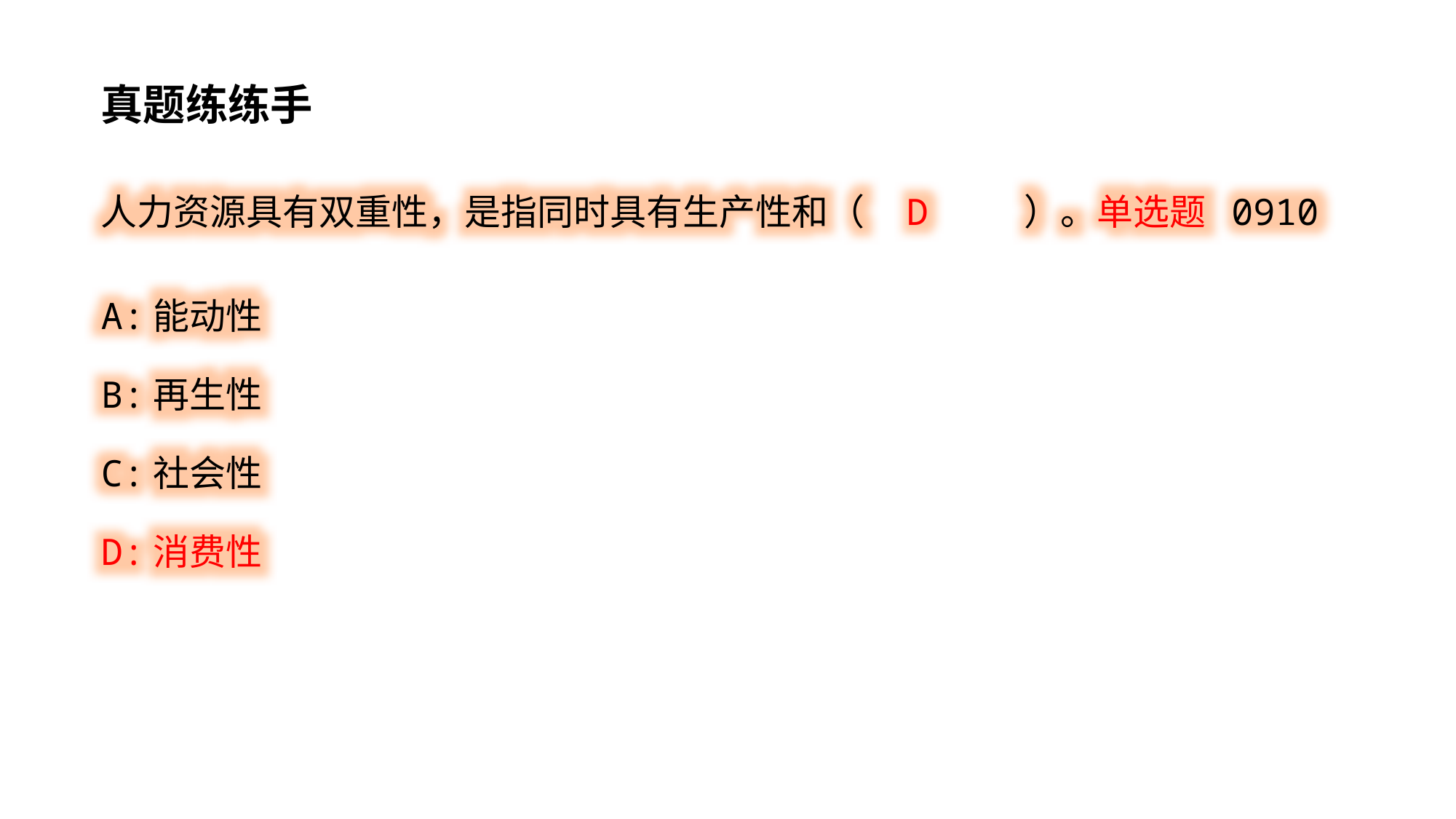

真题练练手
人力资源具有双重性，是指同时具有生产性和（    D    ）。单选题  0910

A:能动性

B:再生性

C:社会性

D:消费性